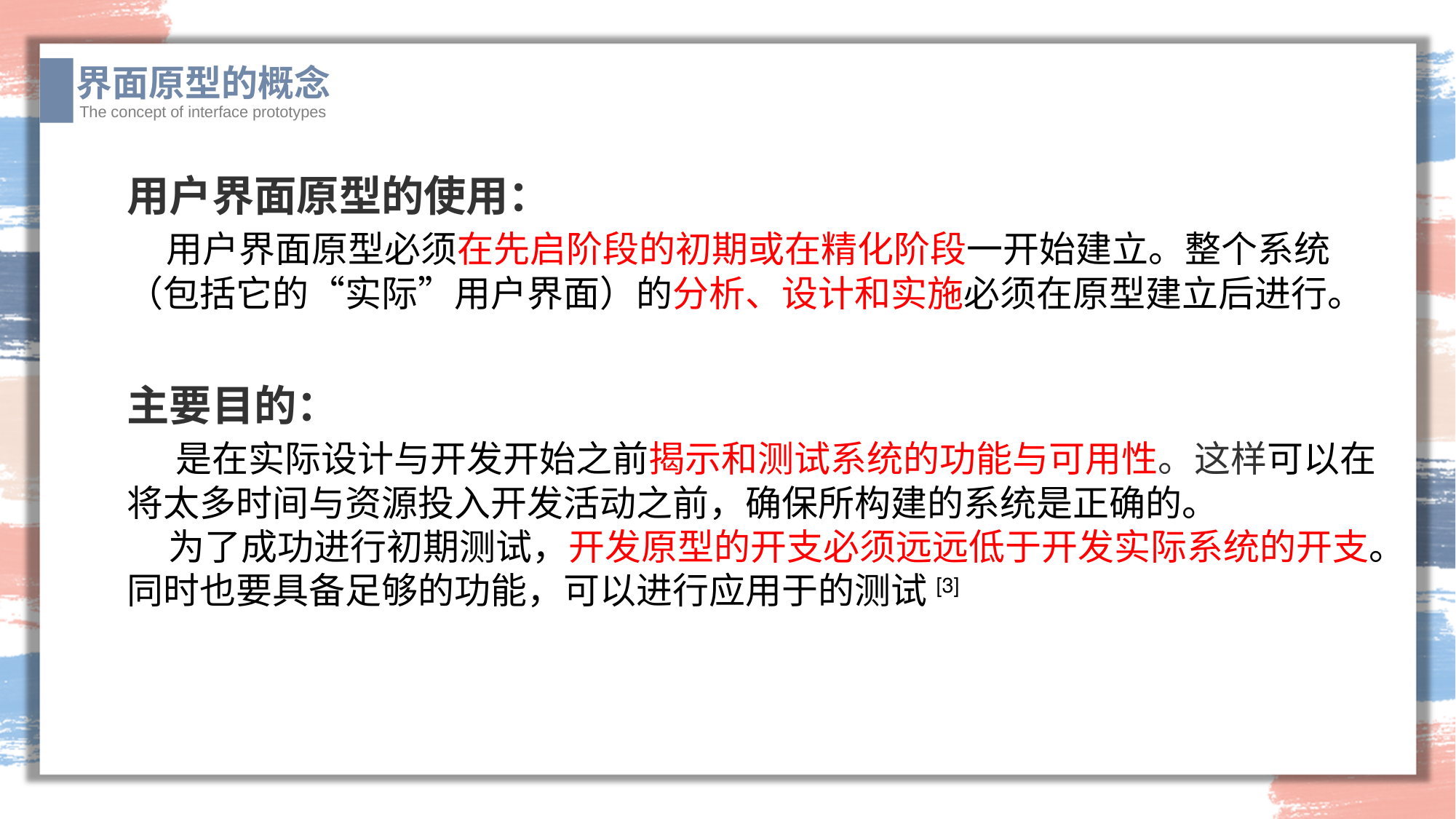

界面原型的概念
The concept of interface prototypes

用户界面原型的使用：
   用户界面原型必须在先启阶段的初期或在精化阶段一开始建立。整个系统（包括它的“实际”用户界面）的分析、设计和实施必须在原型建立后进行。

主要目的：
    是在实际设计与开发开始之前揭示和测试系统的功能与可用性。这样可以在将太多时间与资源投入开发活动之前，确保所构建的系统是正确的。
    为了成功进行初期测试，开发原型的开支必须远远低于开发实际系统的开支。同时也要具备足够的功能，可以进行应用于的测试[3]